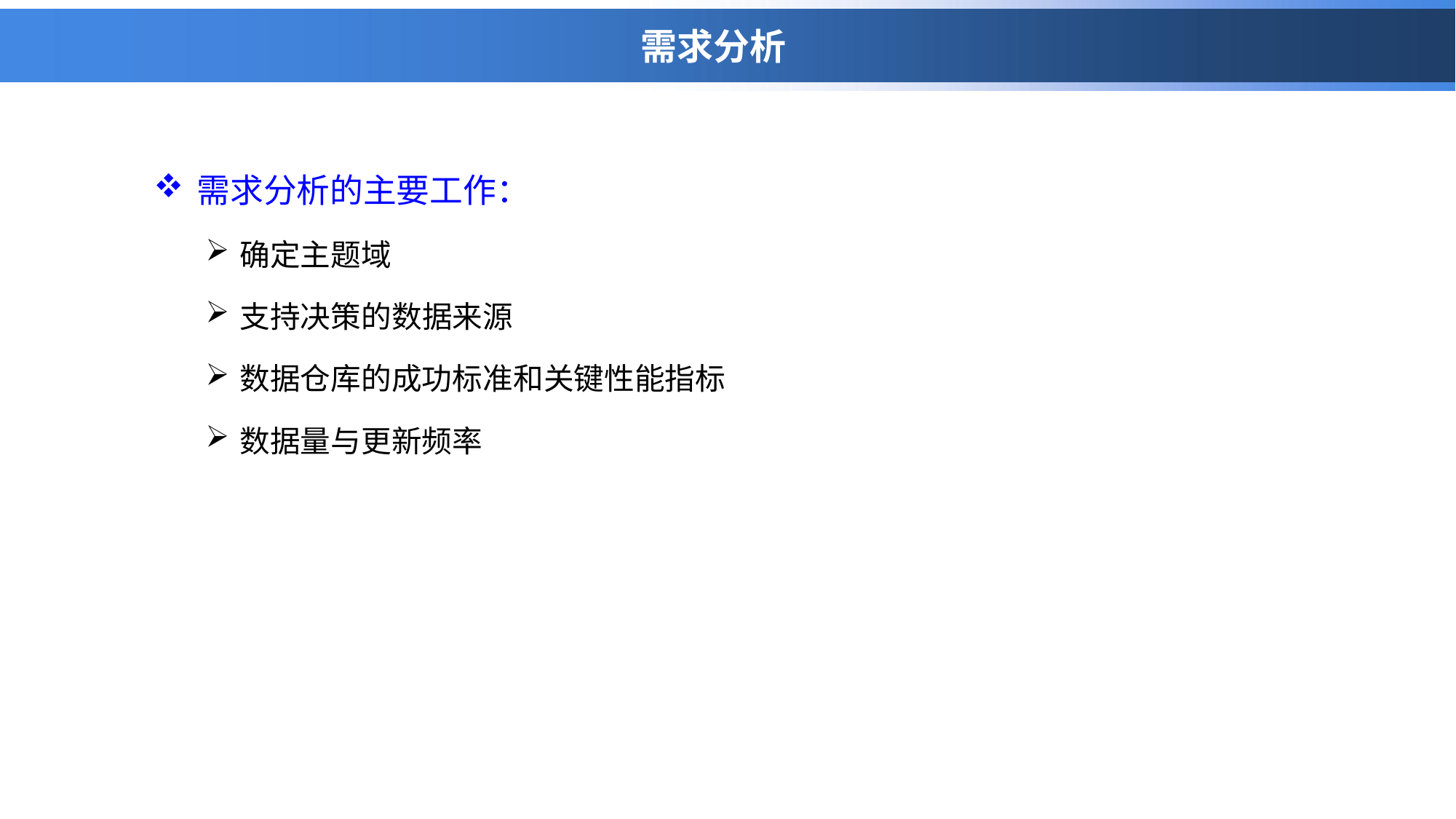

# 需求分析
需求分析的主要工作：
确定主题域
支持决策的数据来源
数据仓库的成功标准和关键性能指标
数据量与更新频率